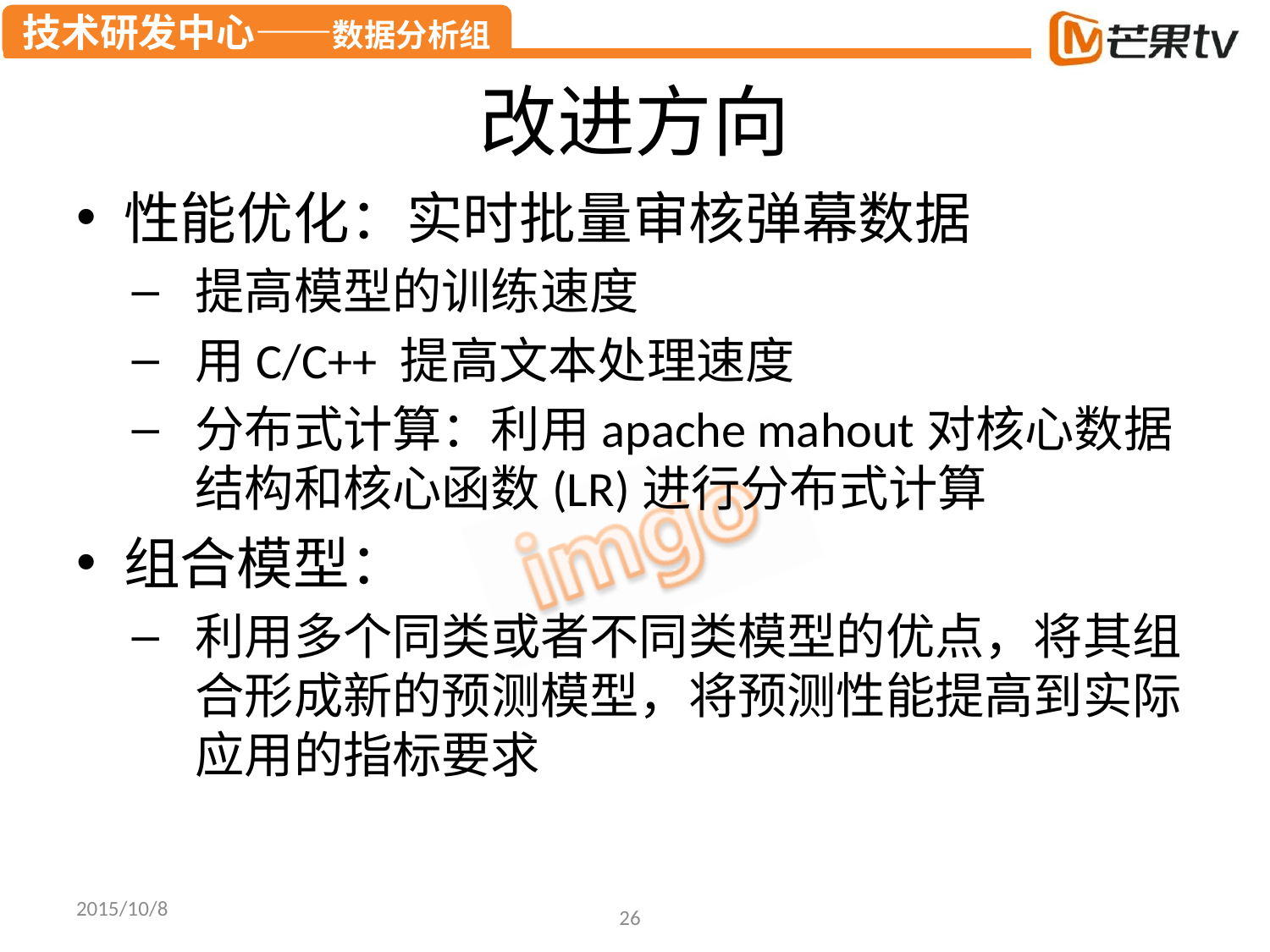

# 改进方向
性能优化：实时批量审核弹幕数据
提高模型的训练速度
用C/C++ 提高文本处理速度
分布式计算：利用apache mahout对核心数据结构和核心函数(LR)进行分布式计算
组合模型：
利用多个同类或者不同类模型的优点，将其组合形成新的预测模型，将预测性能提高到实际应用的指标要求

2015/10/8
26